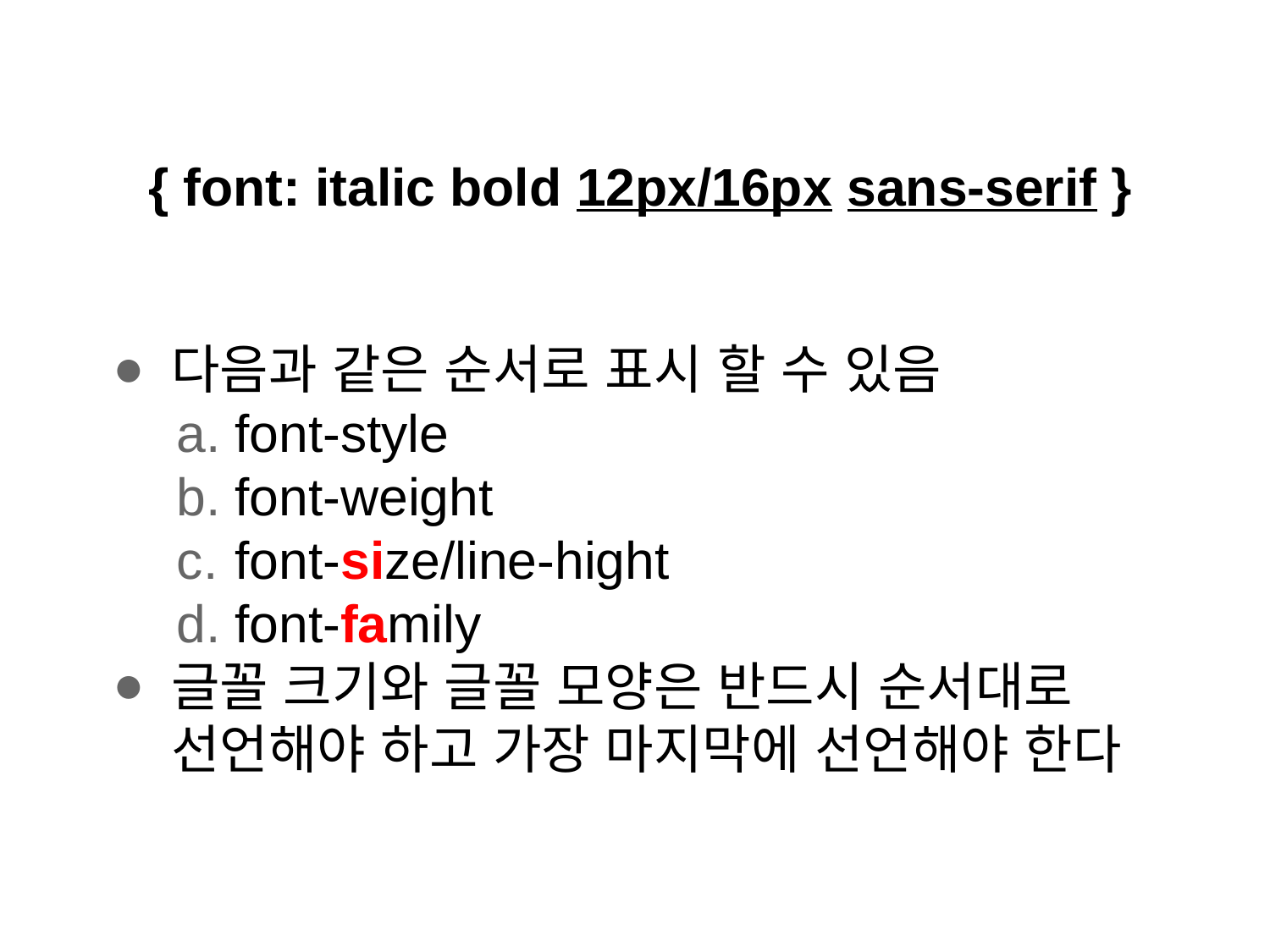

# { font: italic bold 12px/16px sans-serif }
다음과 같은 순서로 표시 할 수 있음
font-style
font-weight
font-size/line-hight
font-family
글꼴 크기와 글꼴 모양은 반드시 순서대로 선언해야 하고 가장 마지막에 선언해야 한다